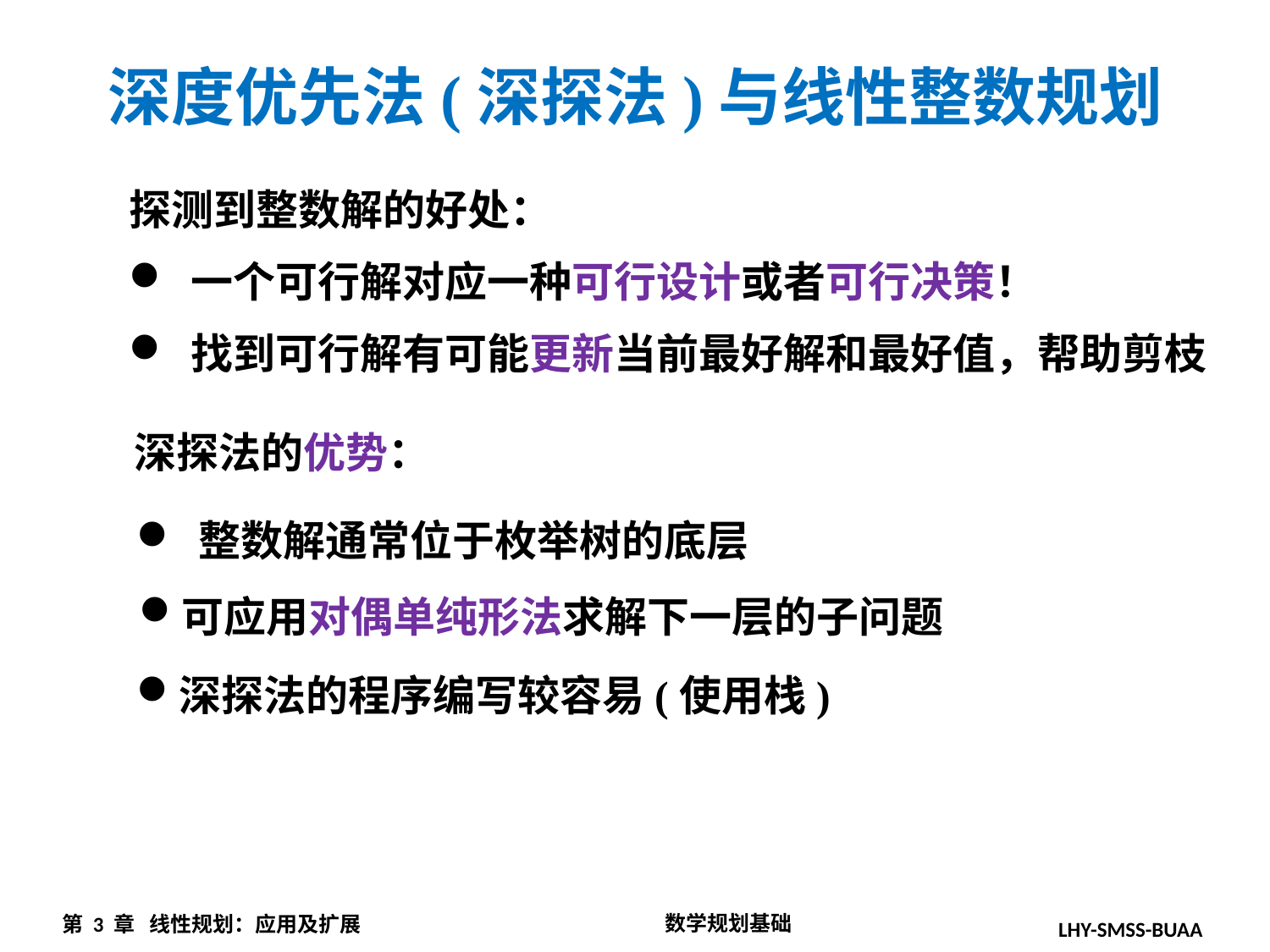

深度优先法(深探法)与线性整数规划
探测到整数解的好处：
 一个可行解对应一种可行设计或者可行决策！
 找到可行解有可能更新当前最好解和最好值，帮助剪枝
深探法的优势：
 整数解通常位于枚举树的底层
可应用对偶单纯形法求解下一层的子问题
深探法的程序编写较容易(使用栈)